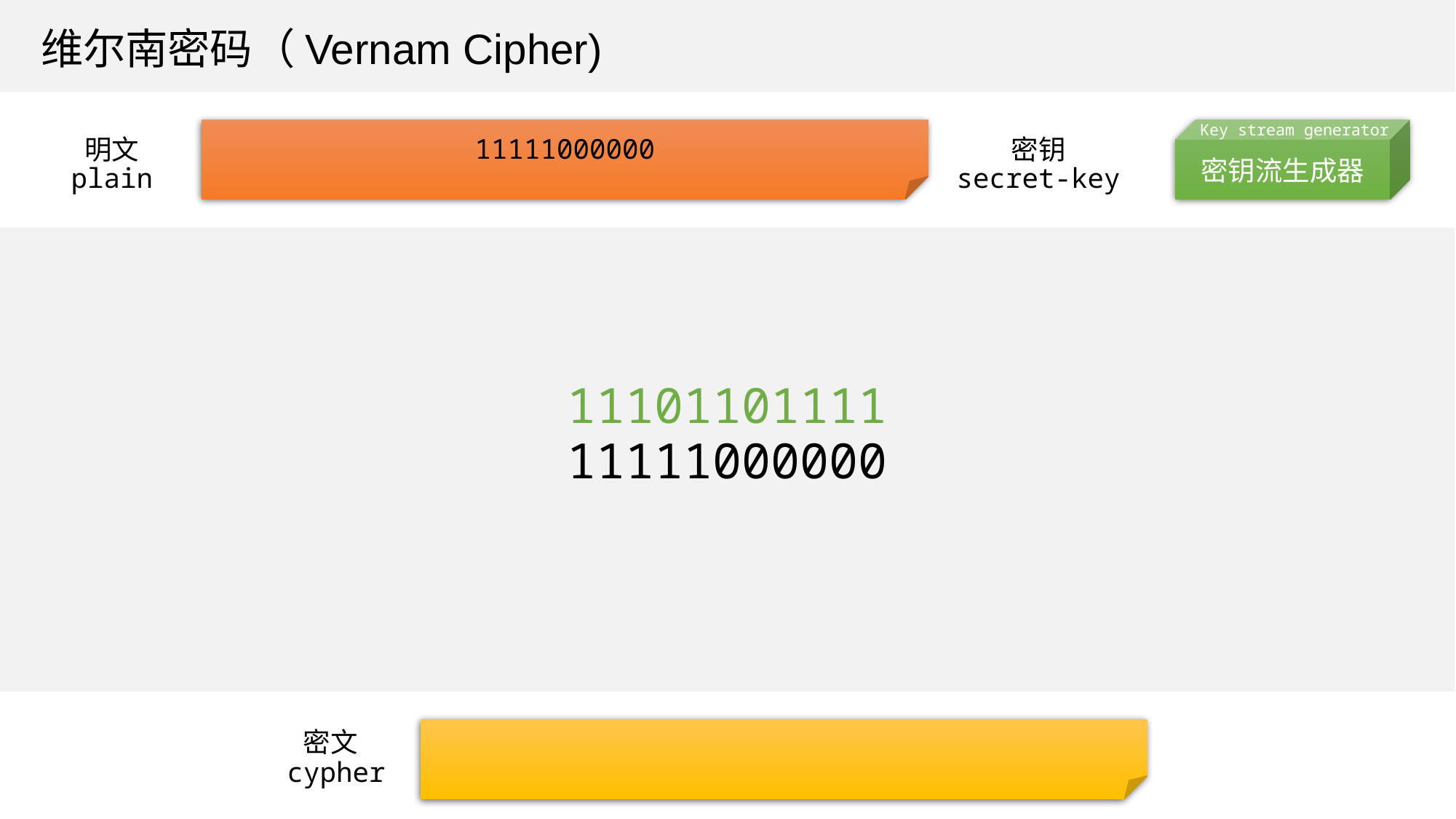

维尔南密码（Vernam Cipher)
Key stream generator
密钥流生成器
11111000000
明文
密钥
secret-key
plain

11101101111
11111000000

密文
cypher